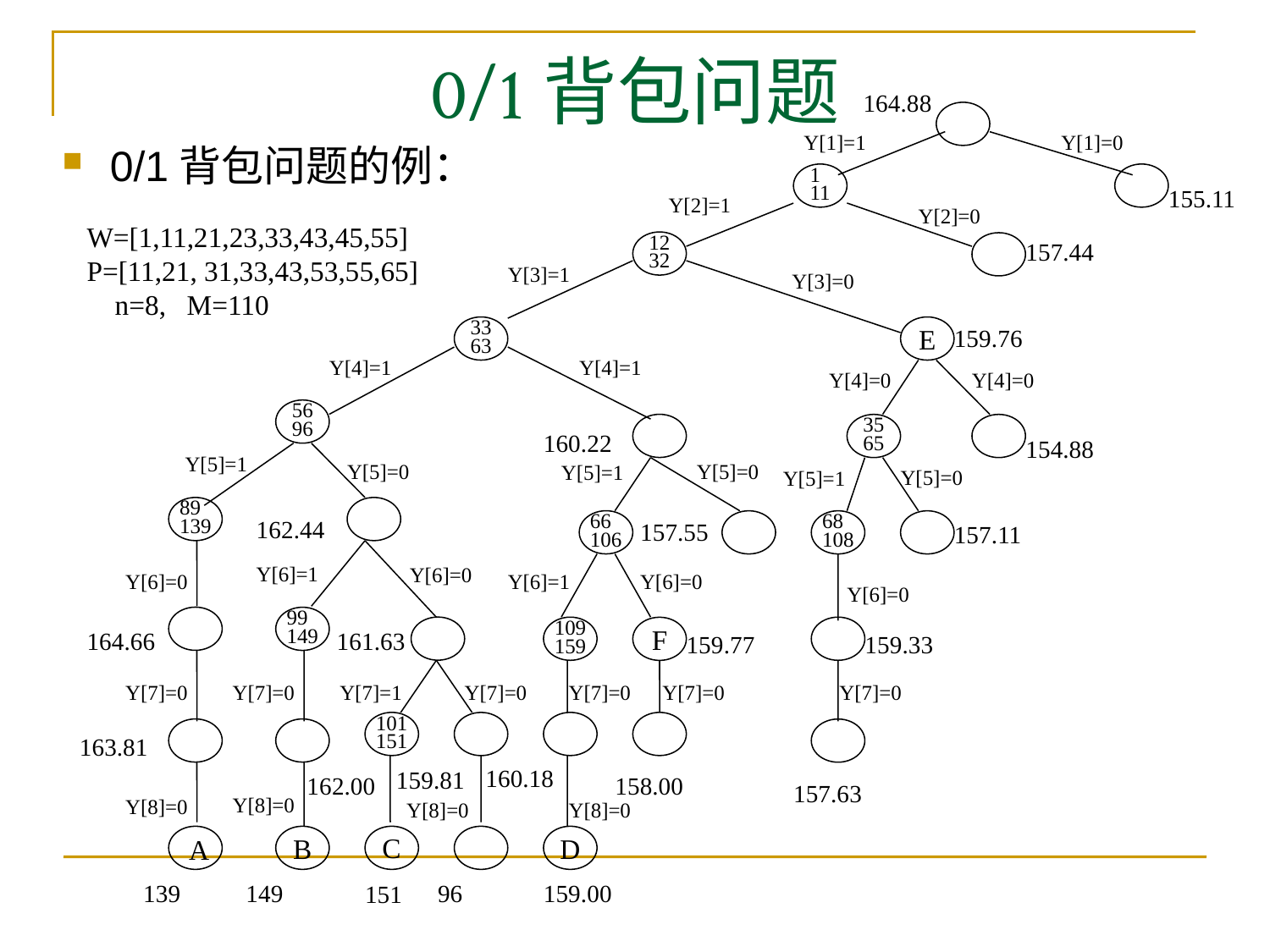

# 0/1背包问题
164.88
155.11
157.44
159.76
160.22
154.88
162.44
157.55
157.11
164.66
161.63
159.77
159.33
163.81
159.81
162.00
158.00
157.63
160.18
149
159.00
96
139
151

1
11

12
32

33
63
E

56
96

35
65

89
139

66
106

68
108

99
149

109
159

F

101
151

A
B
C

D
Y[1]=1
Y[1]=0
Y[2]=1
Y[2]=0
Y[3]=1
Y[3]=0
Y[4]=1
Y[4]=1
Y[4]=0
Y[4]=0
Y[5]=1
Y[5]=0
Y[5]=0
Y[5]=1
Y[5]=0
Y[5]=1
Y[6]=1
Y[6]=0
Y[6]=1
Y[6]=0
Y[6]=0
Y[6]=0
Y[7]=0
Y[7]=0
Y[7]=0
Y[7]=0
Y[7]=0
Y[8]=0
Y[8]=0
Y[8]=0
Y[8]=0
Y[7]=1
Y[7]=0

W=[1,11,21,23,33,43,45,55]
P=[11,21, 31,33,43,53,55,65]
    n=8,   M=110
0/1背包问题的例：